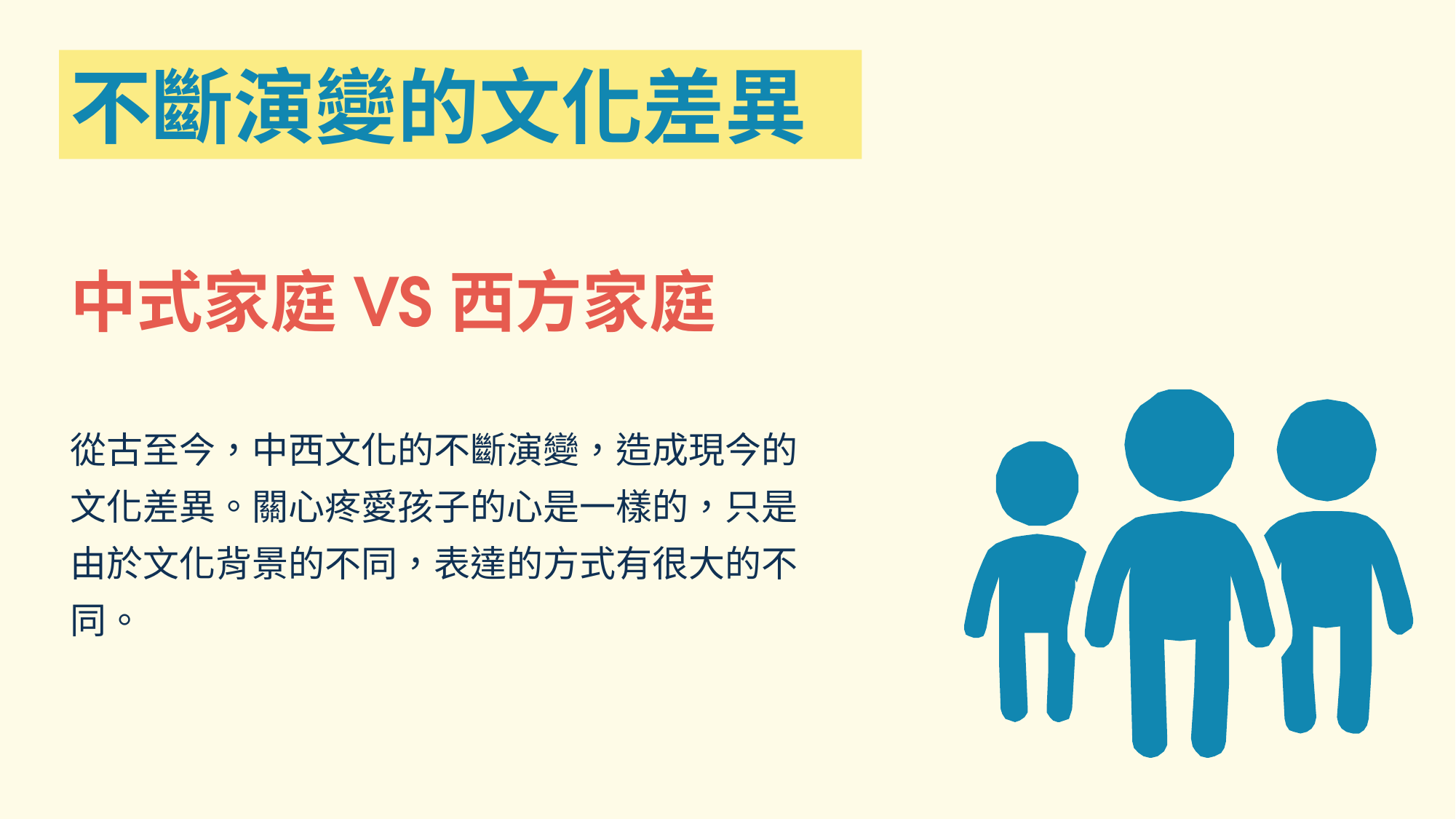

不斷演變的文化差異
中式家庭VS西方家庭

從古至今，中西文化的不斷演變，造成現今的文化差異。關心疼愛孩子的心是一樣的，只是由於文化背景的不同，表達的方式有很大的不同。